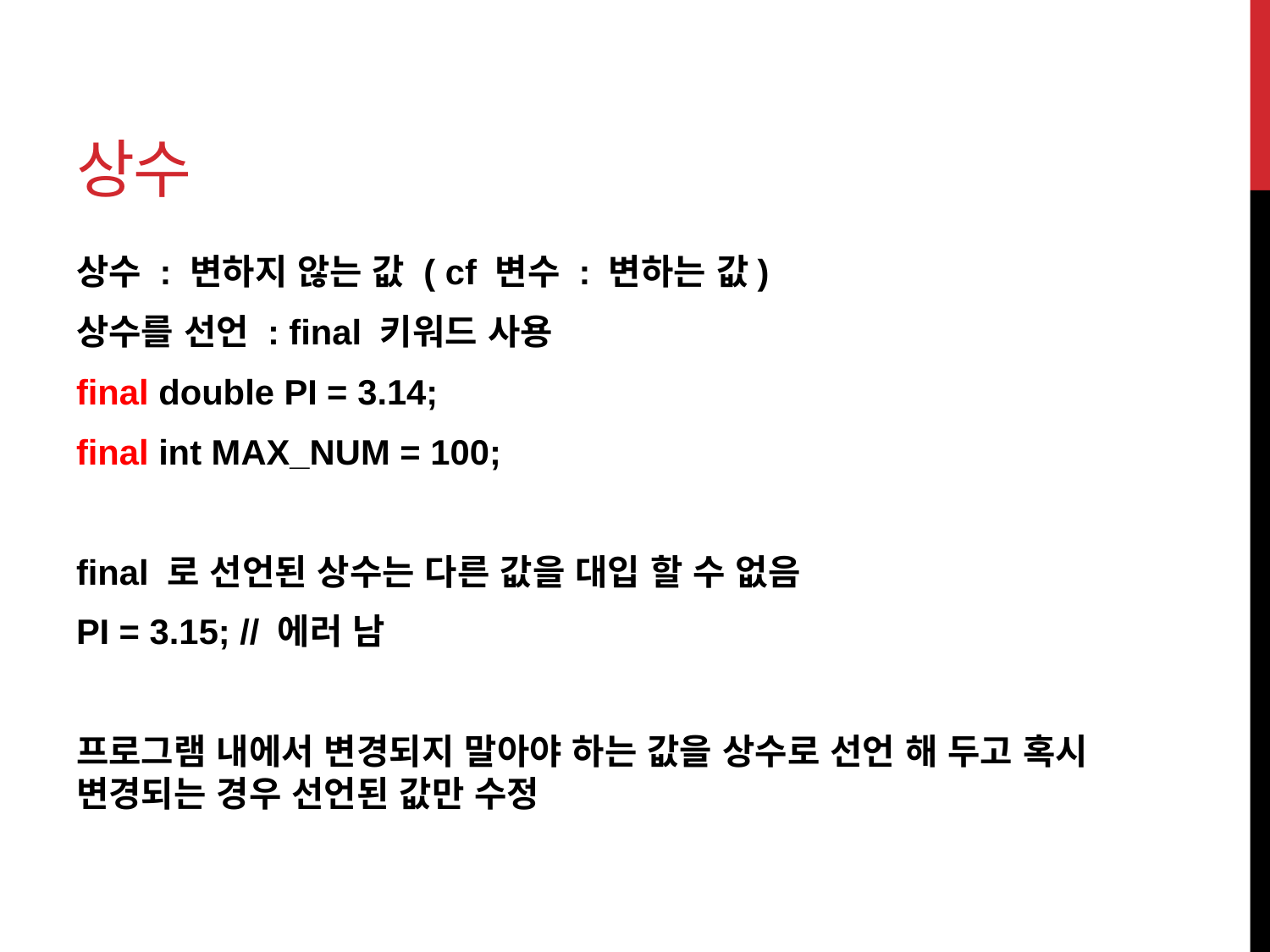

# 상수
상수 : 변하지 않는 값 ( cf 변수 : 변하는 값)
상수를 선언 : final 키워드 사용
final double PI = 3.14;
final int MAX_NUM = 100;

final 로 선언된 상수는 다른 값을 대입 할 수 없음
PI = 3.15; // 에러 남

프로그램 내에서 변경되지 말아야 하는 값을 상수로 선언 해 두고 혹시 변경되는 경우 선언된 값만 수정